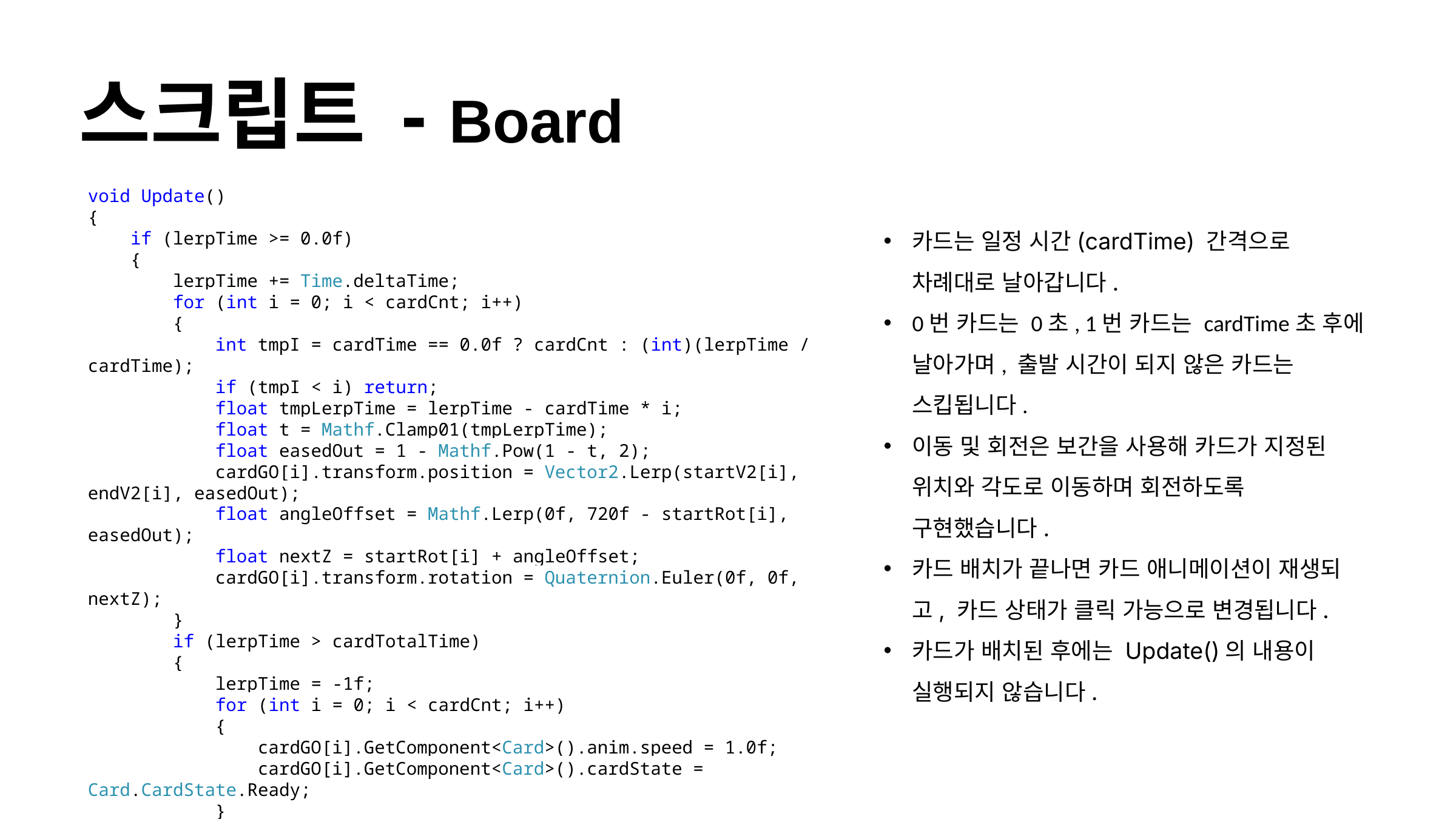

스크립트 - Board
void Update()
{
    if (lerpTime >= 0.0f)
    {
        lerpTime += Time.deltaTime;
        for (int i = 0; i < cardCnt; i++)
        {
            int tmpI = cardTime == 0.0f ? cardCnt : (int)(lerpTime / cardTime);
            if (tmpI < i) return;
            float tmpLerpTime = lerpTime - cardTime * i;
            float t = Mathf.Clamp01(tmpLerpTime);
            float easedOut = 1 - Mathf.Pow(1 - t, 2);
            cardGO[i].transform.position = Vector2.Lerp(startV2[i], endV2[i], easedOut);
            float angleOffset = Mathf.Lerp(0f, 720f - startRot[i], easedOut);
            float nextZ = startRot[i] + angleOffset;
            cardGO[i].transform.rotation = Quaternion.Euler(0f, 0f, nextZ);
        }
        if (lerpTime > cardTotalTime)
        {
            lerpTime = -1f;
            for (int i = 0; i < cardCnt; i++)
            {
                cardGO[i].GetComponent<Card>().anim.speed = 1.0f;
                cardGO[i].GetComponent<Card>().cardState = Card.CardState.Ready;
            }
        }
    }
}
카드는 일정 시간(cardTime) 간격으로 차례대로 날아갑니다.
0번 카드는 0초, 1번 카드는 cardTime초 후에 날아가며, 출발 시간이 되지 않은 카드는 스킵됩니다.
이동 및 회전은 보간을 사용해 카드가 지정된 위치와 각도로 이동하며 회전하도록 구현했습니다.
카드 배치가 끝나면 카드 애니메이션이 재생되고, 카드 상태가 클릭 가능으로 변경됩니다.
카드가 배치된 후에는 Update()의 내용이 실행되지 않습니다.